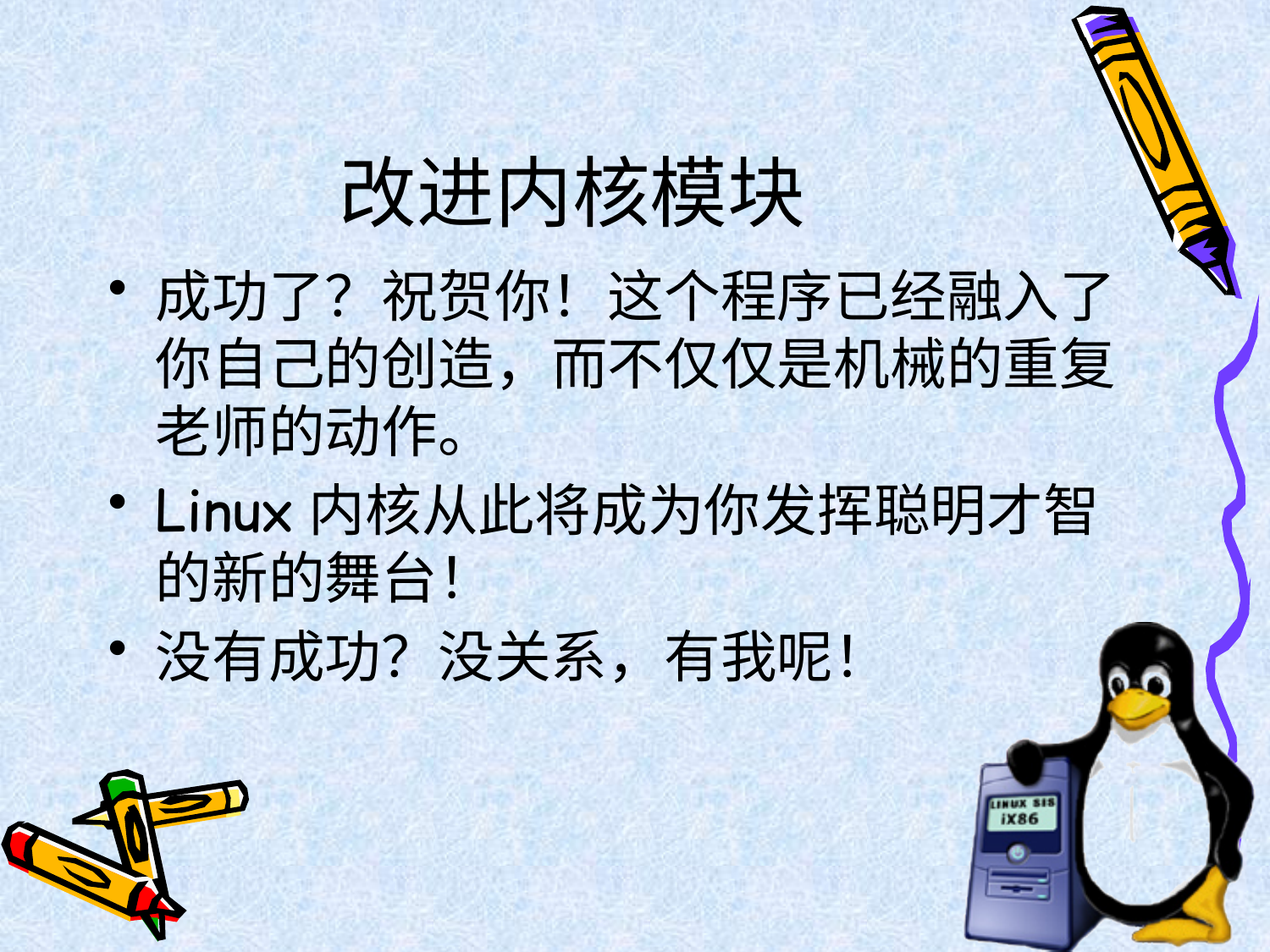

# 改进内核模块
成功了？祝贺你！这个程序已经融入了你自己的创造，而不仅仅是机械的重复老师的动作。
Linux内核从此将成为你发挥聪明才智的新的舞台！
没有成功？没关系，有我呢！